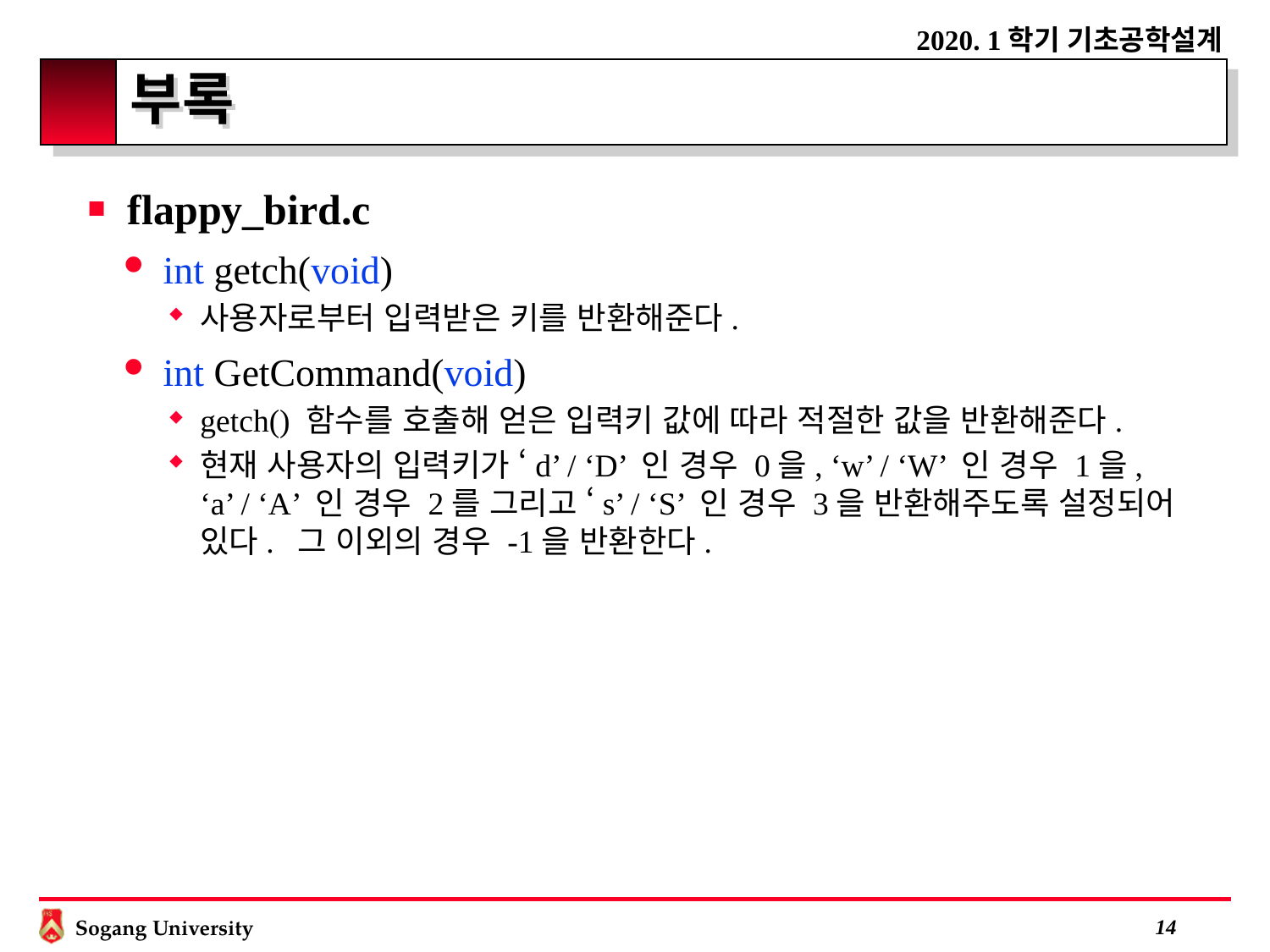

# 부록
flappy_bird.c
int getch(void)
사용자로부터 입력받은 키를 반환해준다.
int GetCommand(void)
getch() 함수를 호출해 얻은 입력키 값에 따라 적절한 값을 반환해준다.
현재 사용자의 입력키가 ‘d’ / ‘D’ 인 경우 0을, ‘w’ / ‘W’ 인 경우 1을, ‘a’ / ‘A’ 인 경우 2를 그리고 ‘s’ / ‘S’ 인 경우 3을 반환해주도록 설정되어 있다.  그 이외의 경우 -1을 반환한다.

 14